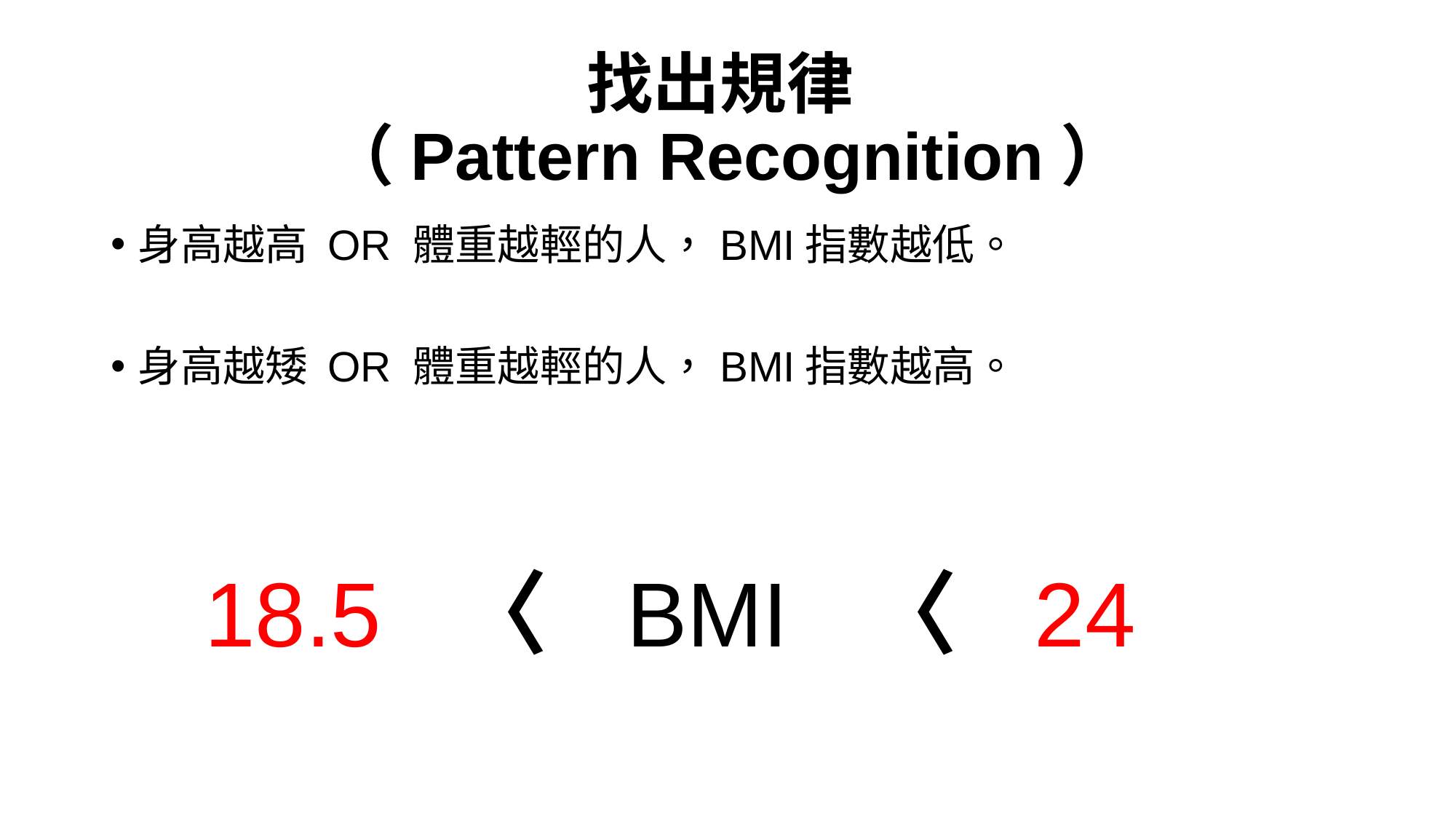

# 找出規律  （Pattern Recognition）
身高越高 OR 體重越輕的人，BMI指數越低。

身高越矮 OR 體重越輕的人，BMI指數越高。

〈
〈
18.5
BMI
24